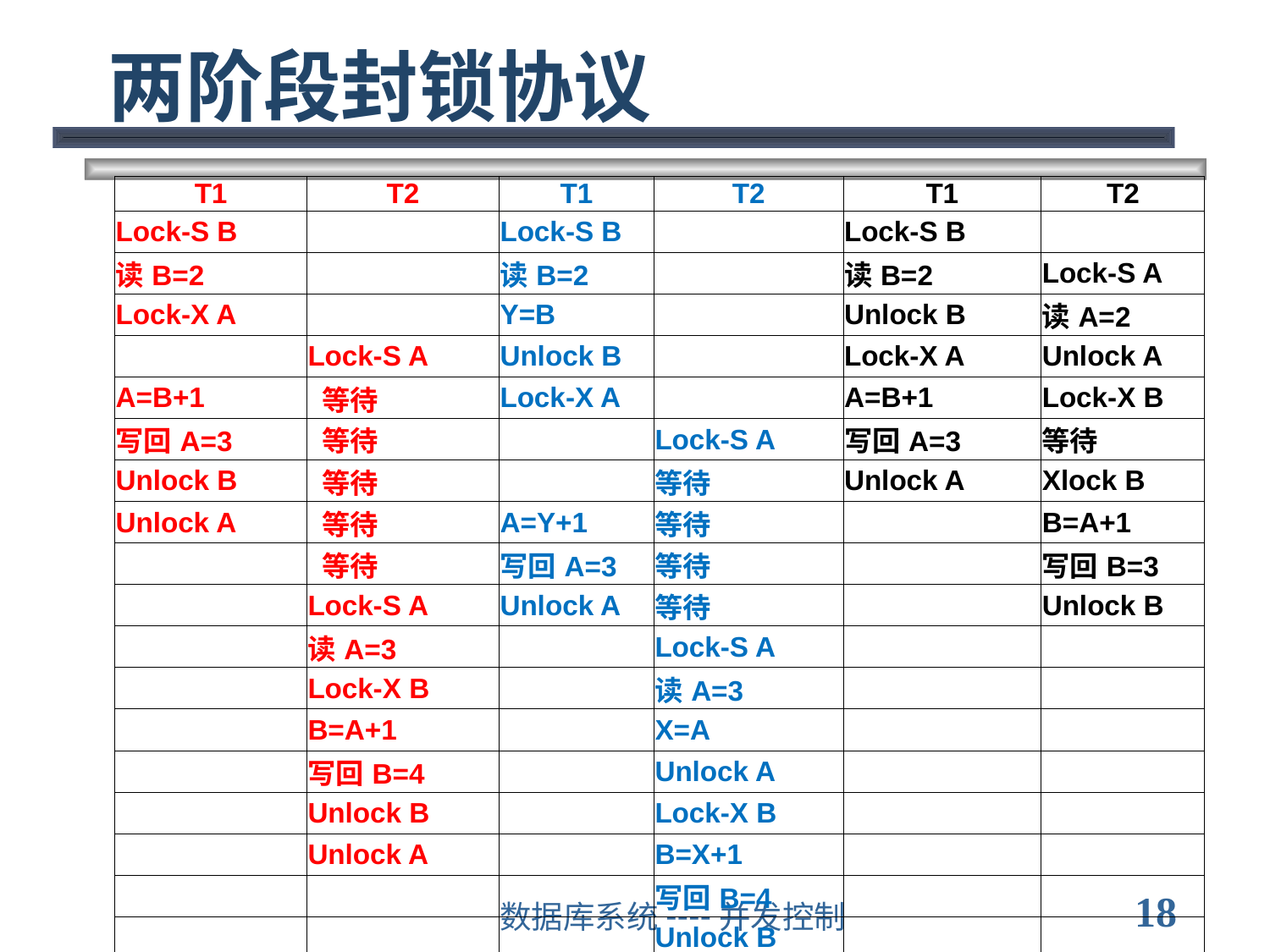

# 两阶段封锁协议
| T1 | T2 | T1 | T2 | T1 | T2 |
| --- | --- | --- | --- | --- | --- |
| Lock-S B |  | Lock-S B |  | Lock-S B |  |
| 读B=2 |  | 读B=2 |  | 读B=2 | Lock-S A |
| Lock-X A |  | Y=B |  | Unlock B | 读A=2 |
|  | Lock-S A | Unlock B |  | Lock-X A | Unlock A |
| A=B+1 | 等待 | Lock-X A |  | A=B+1 | Lock-X B |
| 写回A=3 | 等待 |  | Lock-S A | 写回A=3 | 等待 |
| Unlock B | 等待 |  | 等待 | Unlock A | Xlock B |
| Unlock A | 等待 | A=Y+1 | 等待 |  | B=A+1 |
|  | 等待 | 写回A=3 | 等待 |  | 写回B=3 |
|  | Lock-S A | Unlock A | 等待 |  | Unlock B |
|  | 读A=3 |  | Lock-S A |  |  |
|  | Lock-X B |  | 读A=3 |  |  |
|  | B=A+1 |  | X=A |  |  |
|  | 写回B=4 |  | Unlock A |  |  |
|  | Unlock B |  | Lock-X B |  |  |
|  | Unlock A |  | B=X+1 |  |  |
|  |  |  | 写回B=4 |  |  |
|  |  |  | Unlock B |  |  |
| (a)遵循两阶段封锁 |  | (b)不遵循两阶段封锁 |  | (c)不遵循两阶段封锁 |  |
18
数据库系统----并发控制